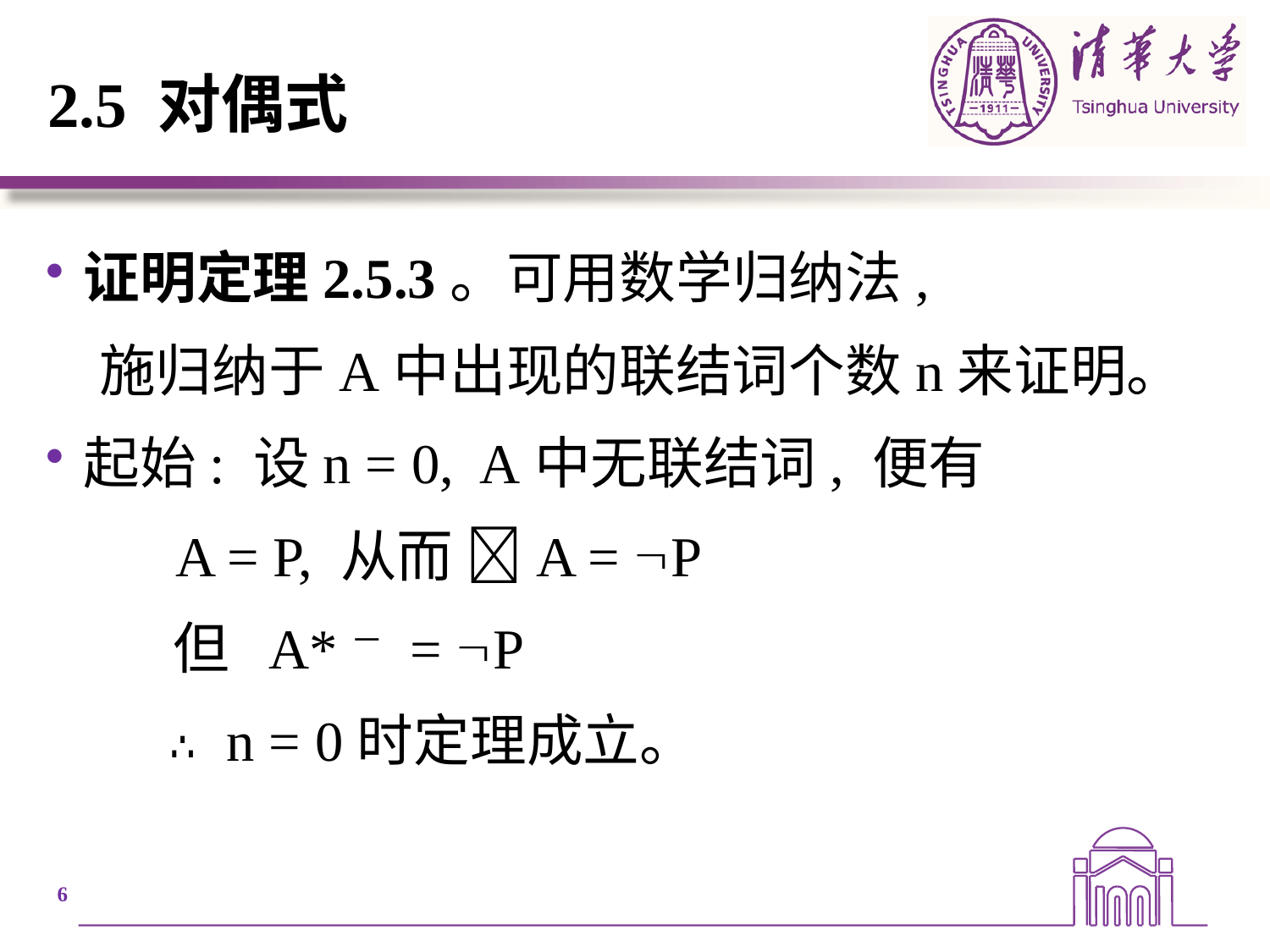

# 2.5 对偶式
证明定理2.5.3。可用数学归纳法,
   施归纳于A中出现的联结词个数n来证明。
起始: 设n = 0,  A中无联结词, 便有
         A = P, 从而 ¬A = ¬P
	      但  A*－ = ¬P
	      ∴  n = 0时定理成立。